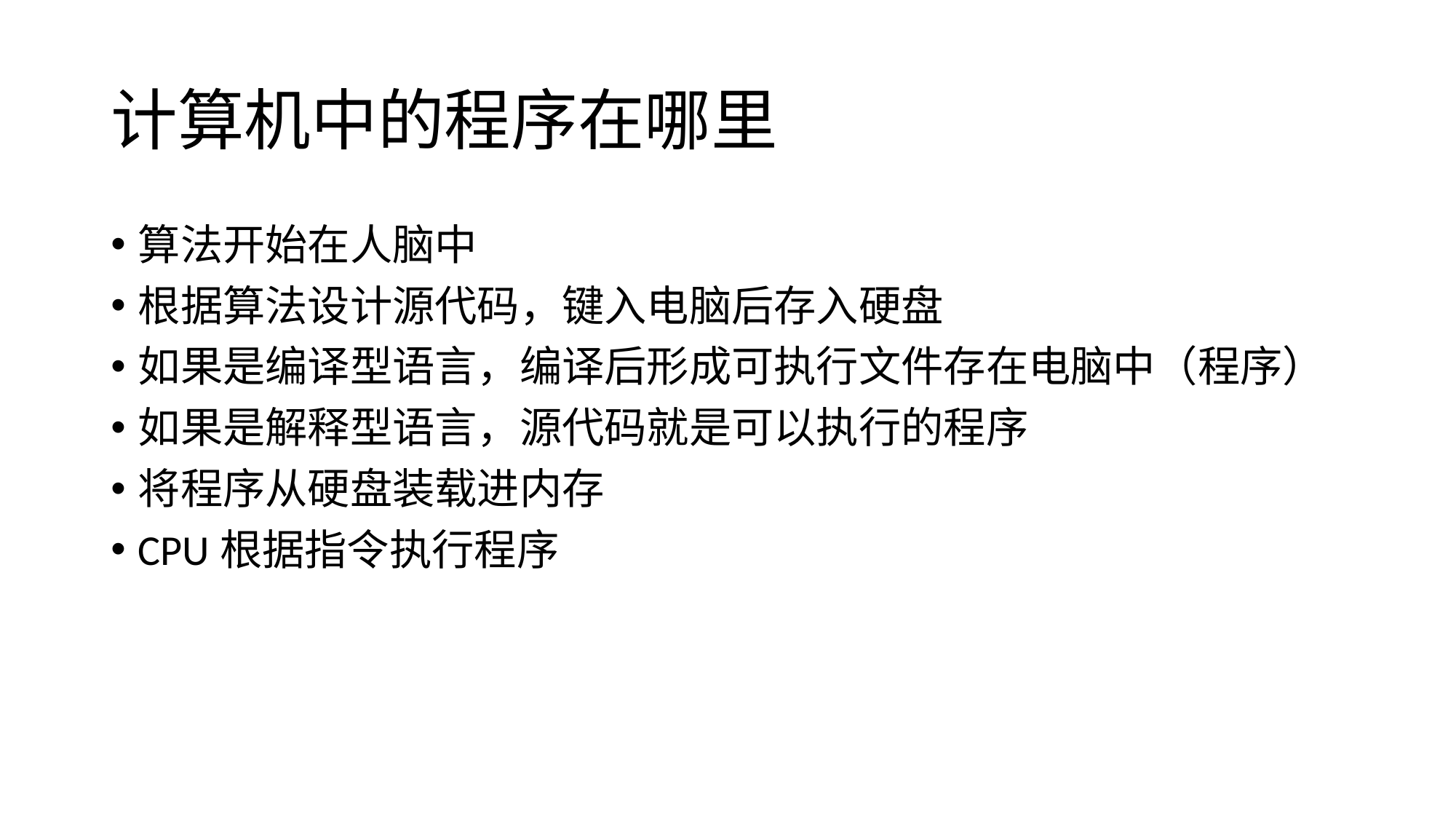

# 计算机中的程序在哪里
算法开始在人脑中
根据算法设计源代码，键入电脑后存入硬盘
如果是编译型语言，编译后形成可执行文件存在电脑中（程序）
如果是解释型语言，源代码就是可以执行的程序
将程序从硬盘装载进内存
CPU根据指令执行程序